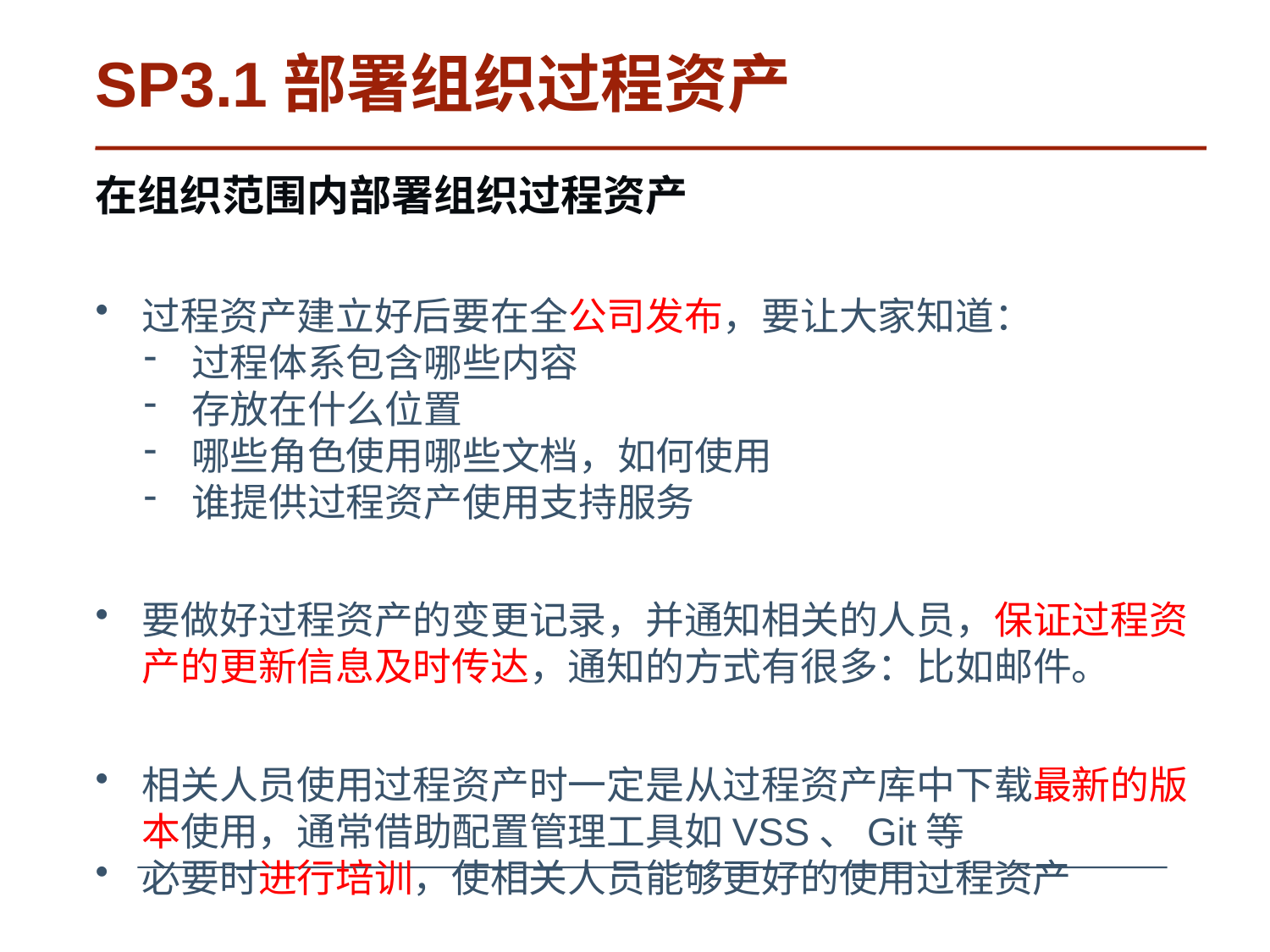

# SP3.1部署组织过程资产
在组织范围内部署组织过程资产

过程资产建立好后要在全公司发布，要让大家知道：
过程体系包含哪些内容
存放在什么位置
哪些角色使用哪些文档，如何使用
谁提供过程资产使用支持服务

要做好过程资产的变更记录，并通知相关的人员，保证过程资产的更新信息及时传达，通知的方式有很多：比如邮件。

相关人员使用过程资产时一定是从过程资产库中下载最新的版本使用，通常借助配置管理工具如VSS、Git等
必要时进行培训，使相关人员能够更好的使用过程资产